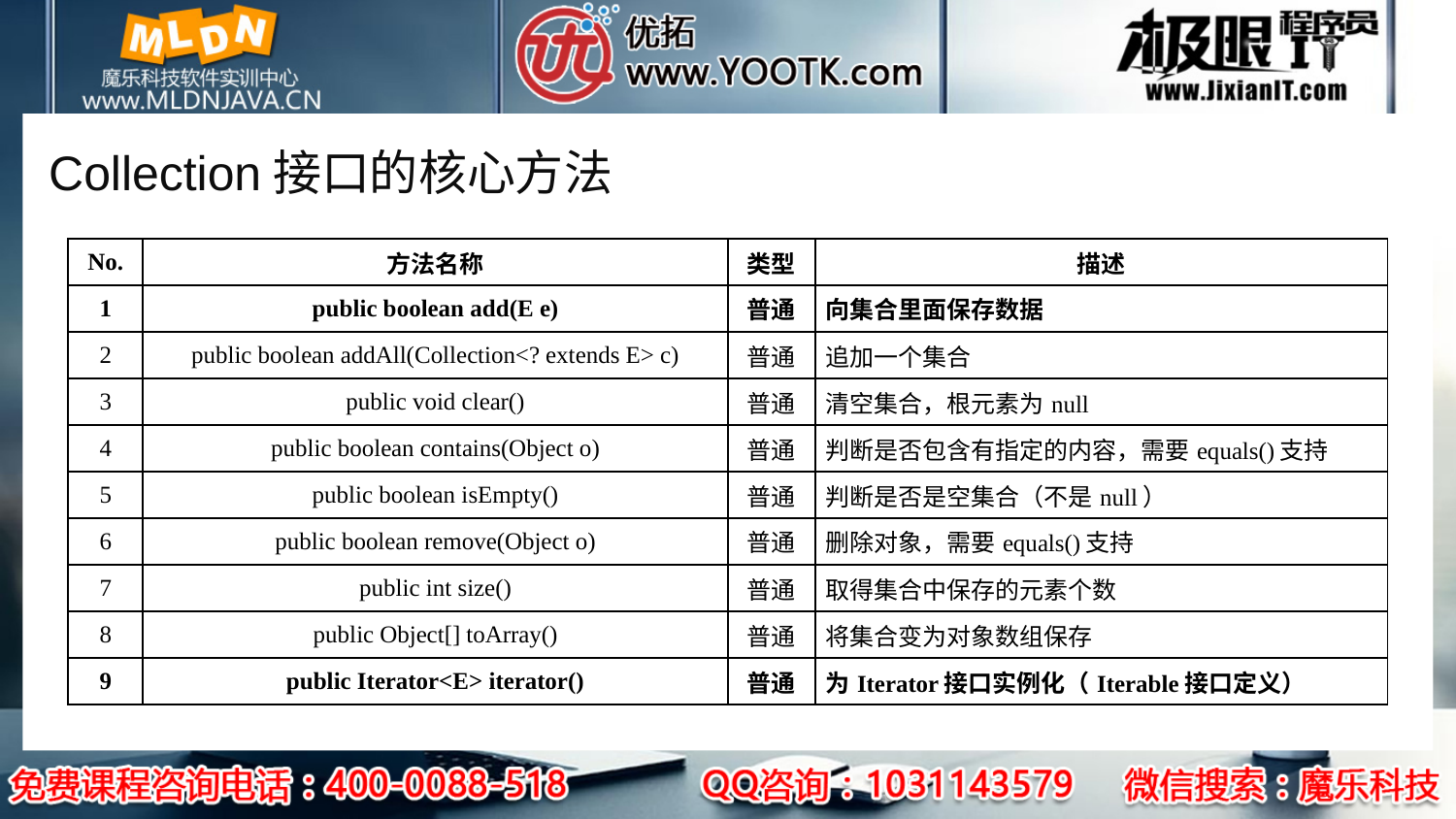

# Collection接口的核心方法
| No. | 方法名称 | 类型 | 描述 |
| --- | --- | --- | --- |
| 1 | public boolean add(E e) | 普通 | 向集合里面保存数据 |
| 2 | public boolean addAll(Collection<? extends E> c) | 普通 | 追加一个集合 |
| 3 | public void clear() | 普通 | 清空集合，根元素为null |
| 4 | public boolean contains(Object o) | 普通 | 判断是否包含有指定的内容，需要equals()支持 |
| 5 | public boolean isEmpty() | 普通 | 判断是否是空集合（不是null） |
| 6 | public boolean remove(Object o) | 普通 | 删除对象，需要equals()支持 |
| 7 | public int size() | 普通 | 取得集合中保存的元素个数 |
| 8 | public Object[] toArray() | 普通 | 将集合变为对象数组保存 |
| 9 | public Iterator<E> iterator() | 普通 | 为Iterator接口实例化（Iterable接口定义） |